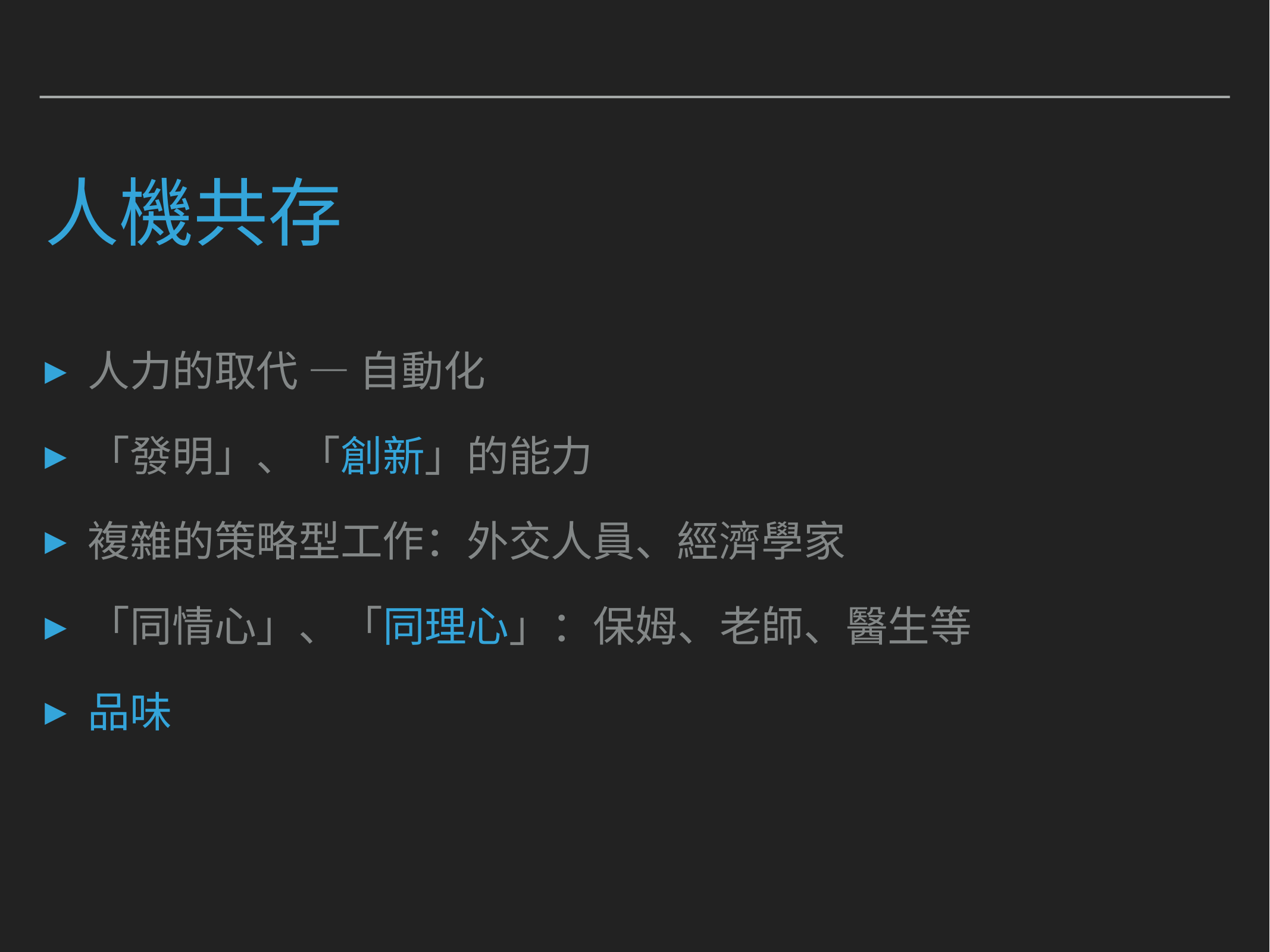

# 人機共存
人力的取代 — 自動化
「發明」、「創新」的能力
複雜的策略型工作：外交人員、經濟學家
「同情心」、「同理心」：保姆、老師、醫生等
品味